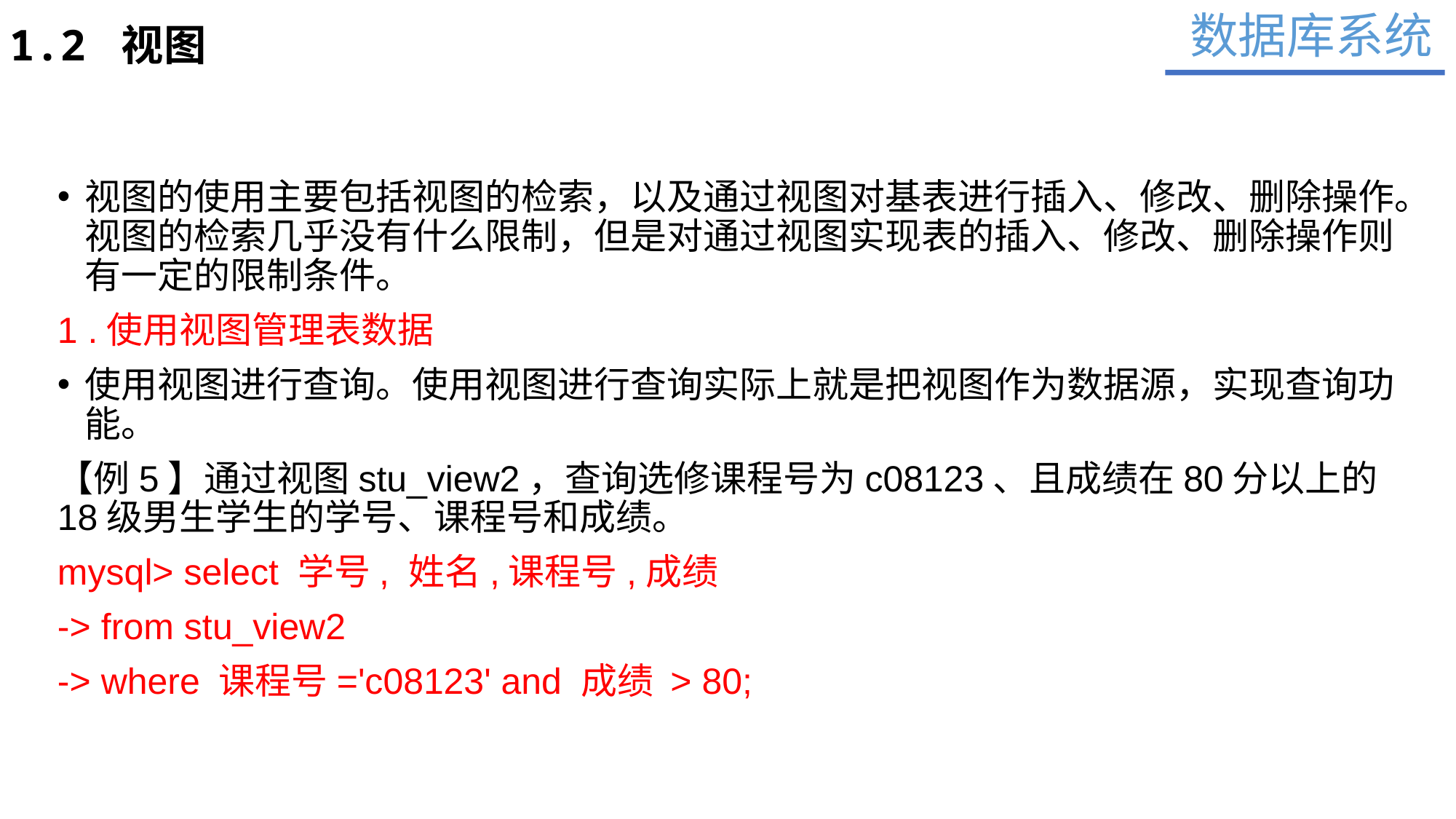

数据库系统
1.2 视图

视图的使用主要包括视图的检索，以及通过视图对基表进行插入、修改、删除操作。视图的检索几乎没有什么限制，但是对通过视图实现表的插入、修改、删除操作则有一定的限制条件。
1 .使用视图管理表数据
使用视图进行查询。使用视图进行查询实际上就是把视图作为数据源，实现查询功能。
【例5】通过视图stu_view2，查询选修课程号为c08123、且成绩在80分以上的18级男生学生的学号、课程号和成绩。
mysql> select 学号, 姓名,课程号,成绩
-> from stu_view2
-> where 课程号='c08123' and 成绩 > 80;